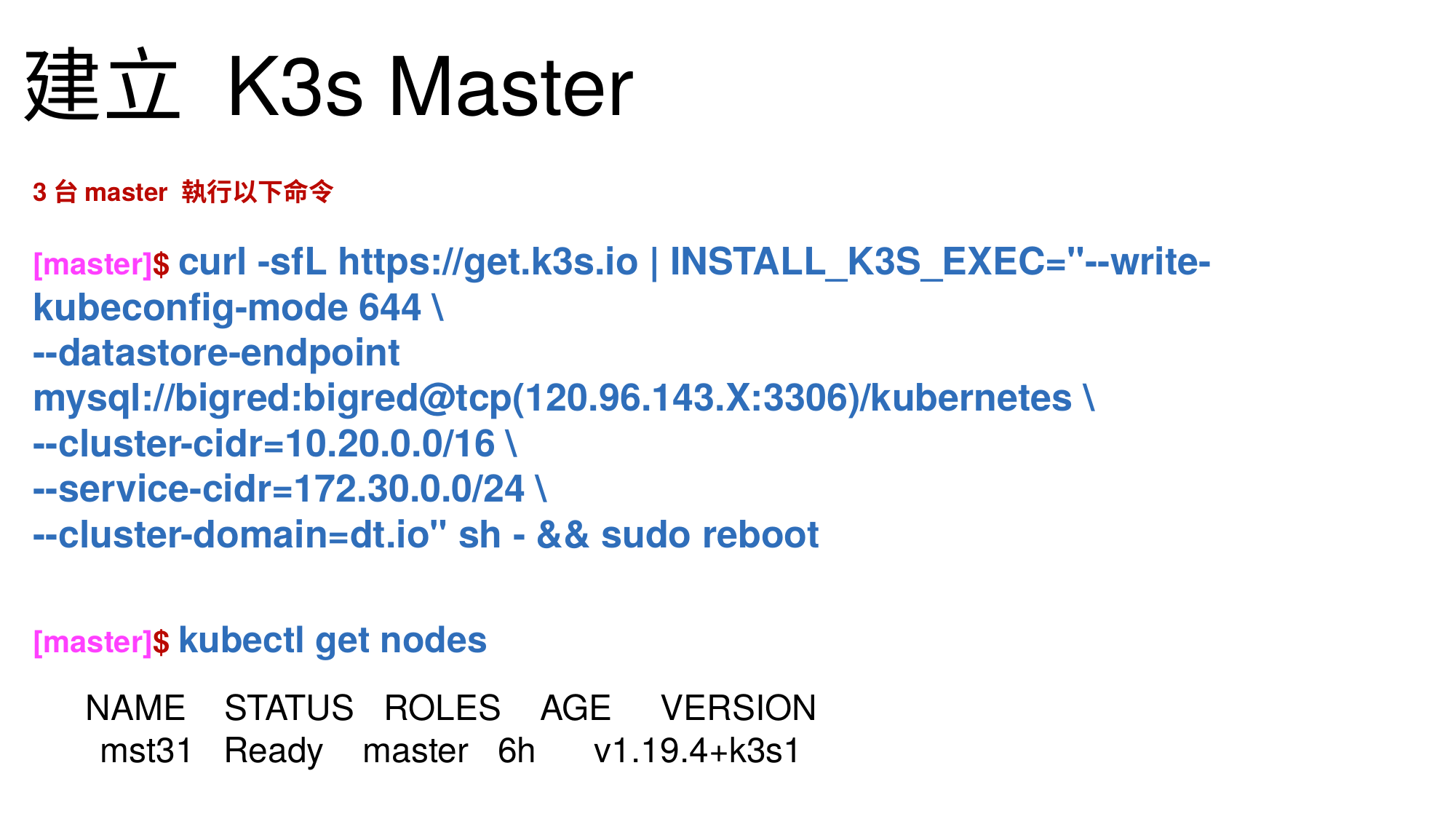

# 建立 K3s Master
3台master 執行以下命令

[master]$ curl -sfL https://get.k3s.io | INSTALL_K3S_EXEC="--write-kubeconfig-mode 644 \
--datastore-endpoint mysql://bigred:bigred@tcp(120.96.143.X:3306)/kubernetes \
--cluster-cidr=10.20.0.0/16 \
--service-cidr=172.30.0.0/24 \
--cluster-domain=dt.io" sh - && sudo reboot

[master]$ kubectl get nodes
NAME    STATUS   ROLES    AGE     VERSION
mst31   Ready    master   6h      v1.19.4+k3s1